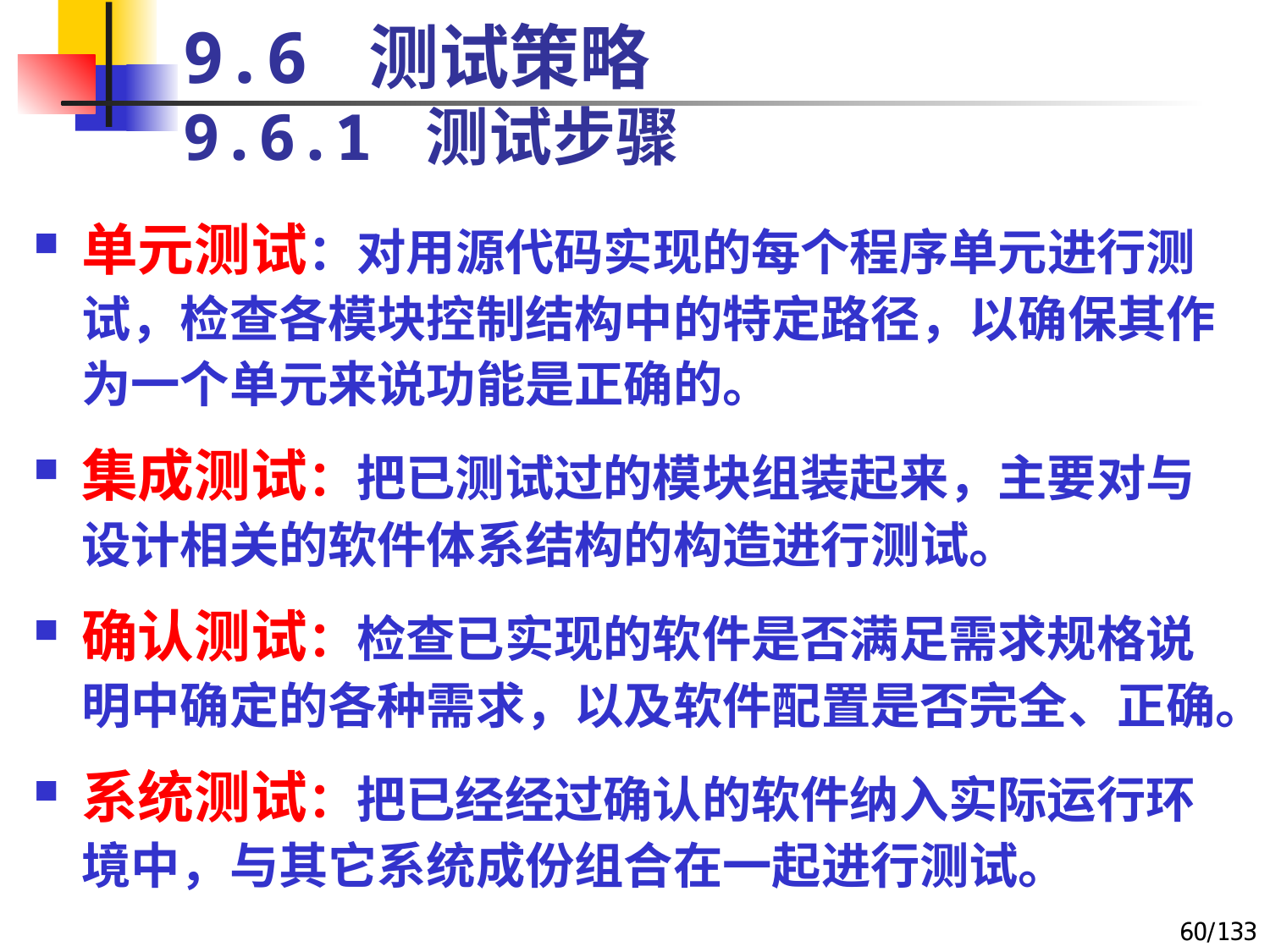

# 9.6 测试策略 9.6.1 测试步骤
单元测试：对用源代码实现的每个程序单元进行测试，检查各模块控制结构中的特定路径，以确保其作为一个单元来说功能是正确的。
集成测试：把已测试过的模块组装起来，主要对与设计相关的软件体系结构的构造进行测试。
确认测试：检查已实现的软件是否满足需求规格说明中确定的各种需求，以及软件配置是否完全、正确。
系统测试：把已经经过确认的软件纳入实际运行环境中，与其它系统成份组合在一起进行测试。

60/133